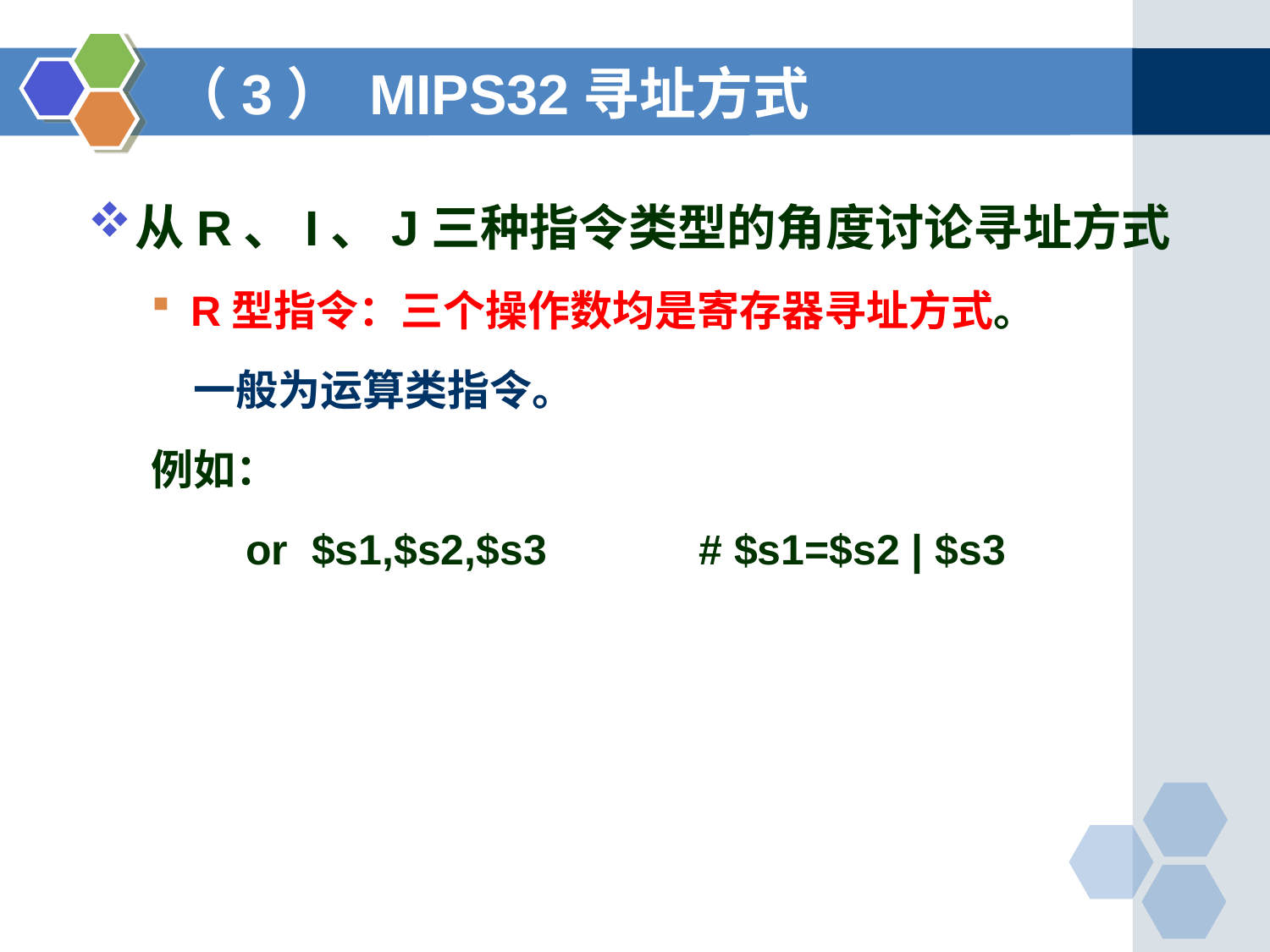

# （3） MIPS32寻址方式
从R、I、J三种指令类型的角度讨论寻址方式
R型指令：三个操作数均是寄存器寻址方式。
　一般为运算类指令。
例如：
　　or  $s1,$s2,$s3		# $s1=$s2 | $s3